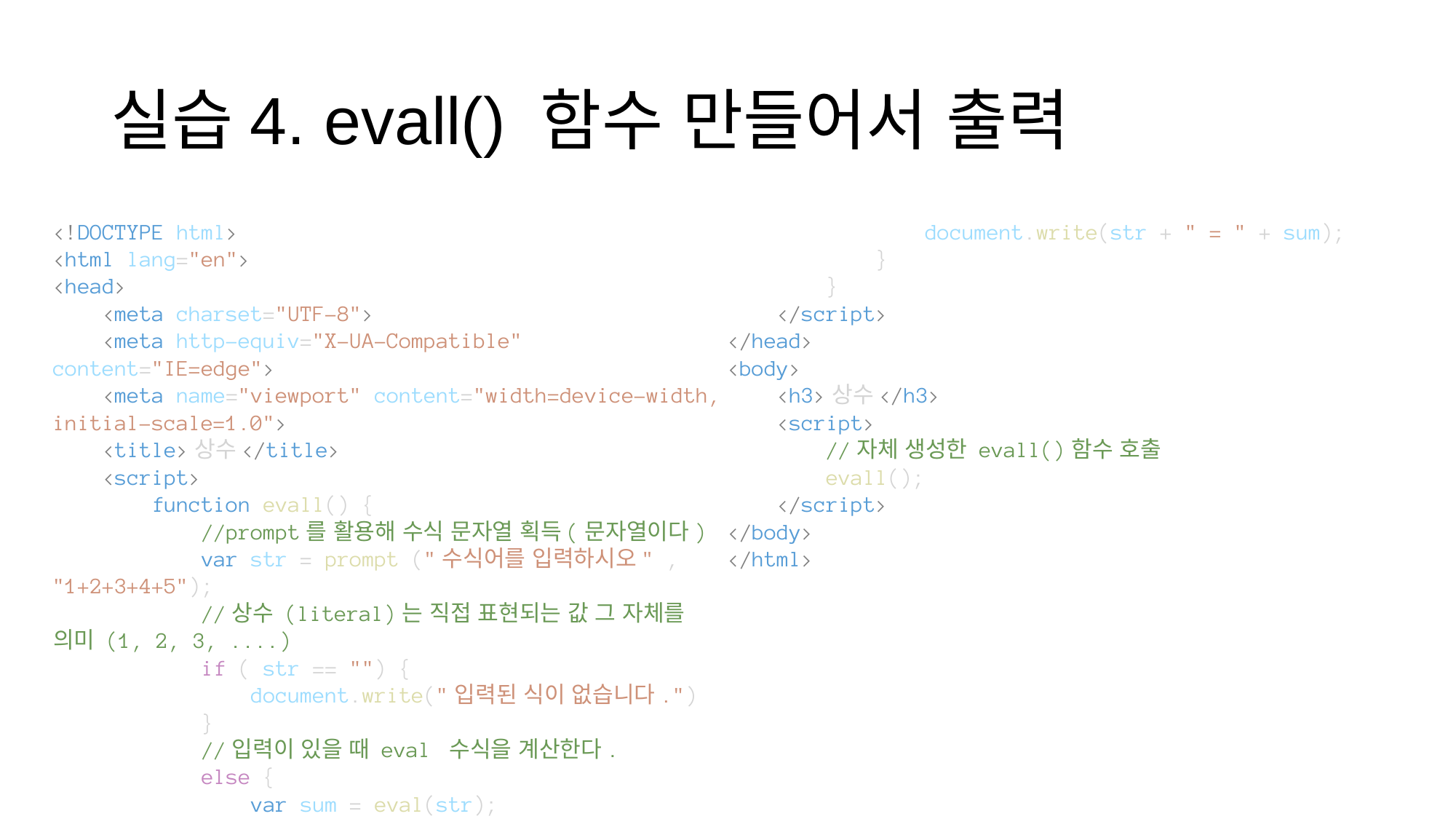

# 실습4. evall() 함수 만들어서 출력
<!DOCTYPE html>
<html lang="en">
<head>
    <meta charset="UTF-8">
    <meta http-equiv="X-UA-Compatible" content="IE=edge">
    <meta name="viewport" content="width=device-width, initial-scale=1.0">
    <title>상수</title>
    <script>
        function evall() {
            //prompt를 활용해 수식 문자열 획득(문자열이다)
            var str = prompt ("수식어를 입력하시오" , "1+2+3+4+5");
            //상수 (literal)는 직접 표현되는 값 그 자체를 의미 (1, 2, 3, ....)
            if ( str == "") {
                document.write("입력된 식이 없습니다.")
            }
            //입력이 있을 때 eval 수식을 계산한다.
            else {
                var sum = eval(str);
                document.write(str + " = " + sum);
            }
        }
    </script>
</head>
<body>
    <h3>상수</h3>
    <script>
        //자체 생성한 evall()함수 호출
        evall();
    </script>
</body>
</html>